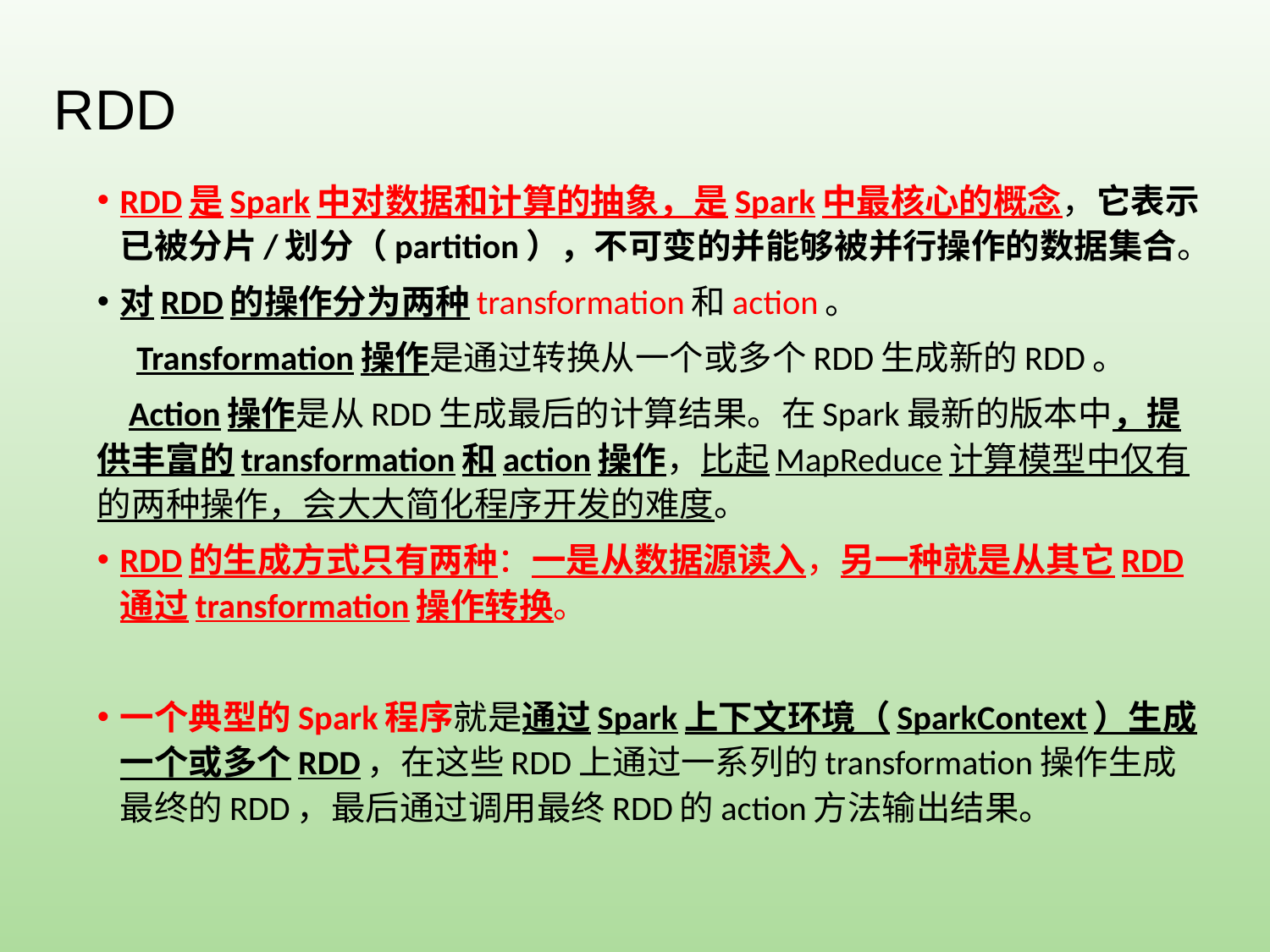

# RDD
RDD是Spark中对数据和计算的抽象，是Spark中最核心的概念，它表示已被分片/划分（partition），不可变的并能够被并行操作的数据集合。
对RDD的操作分为两种transformation和action。
     Transformation操作是通过转换从一个或多个RDD生成新的RDD。
    Action操作是从RDD生成最后的计算结果。在Spark最新的版本中，提供丰富的transformation和action操作，比起MapReduce计算模型中仅有的两种操作，会大大简化程序开发的难度。
RDD的生成方式只有两种：一是从数据源读入，另一种就是从其它RDD通过transformation操作转换。

一个典型的Spark程序就是通过Spark上下文环境（SparkContext）生成一个或多个RDD，在这些RDD上通过一系列的transformation操作生成最终的RDD，最后通过调用最终RDD的action方法输出结果。